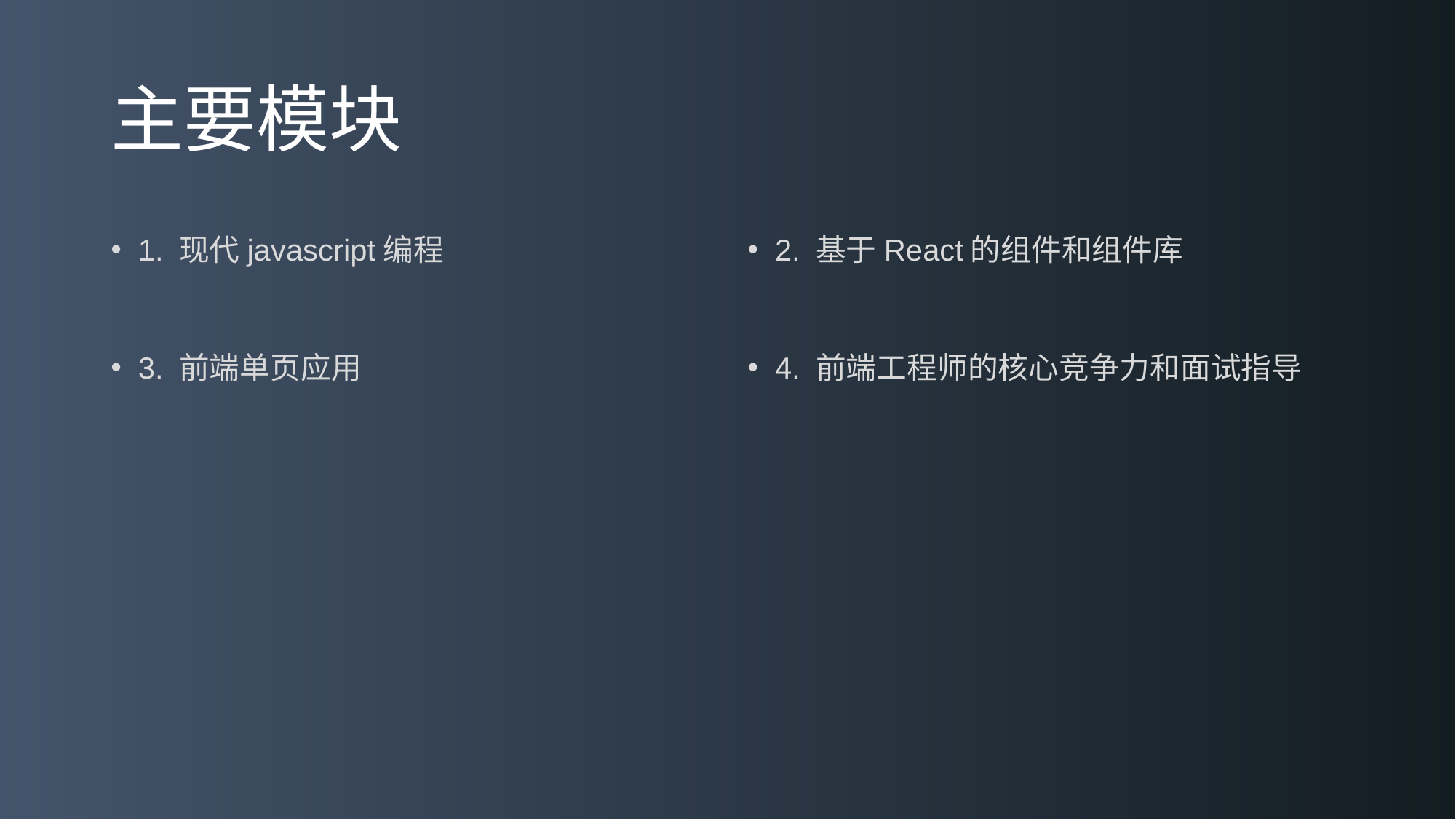

# 主要模块
1. 现代javascript编程

3. 前端单页应用
2. 基于React的组件和组件库

4. 前端工程师的核心竞争力和面试指导